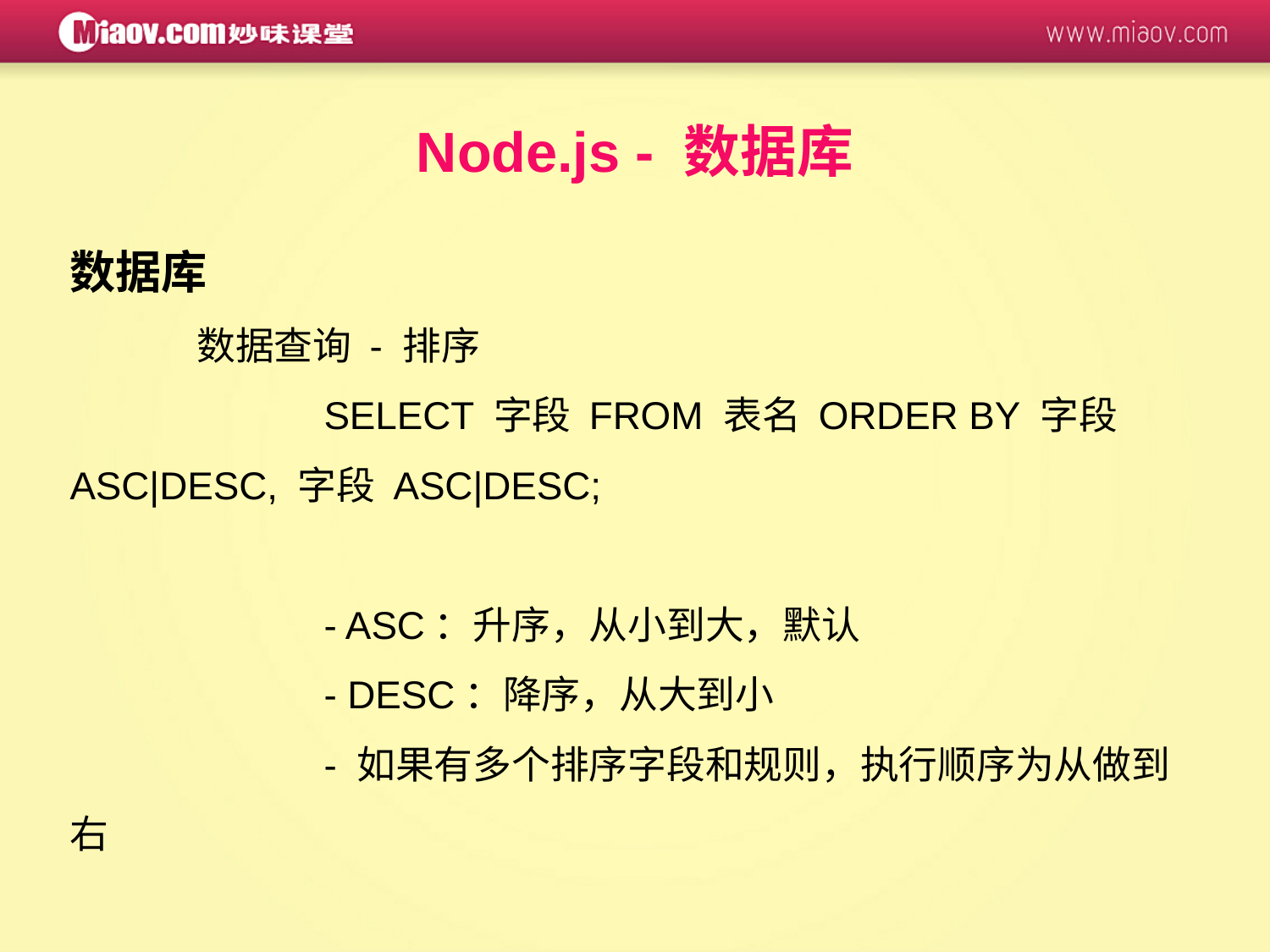

Node.js - 数据库
数据库
	数据查询 - 排序
		SELECT 字段 FROM 表名 ORDER BY 字段 ASC|DESC, 字段 ASC|DESC;

		- ASC：升序，从小到大，默认
		- DESC：降序，从大到小
		- 如果有多个排序字段和规则，执行顺序为从做到右